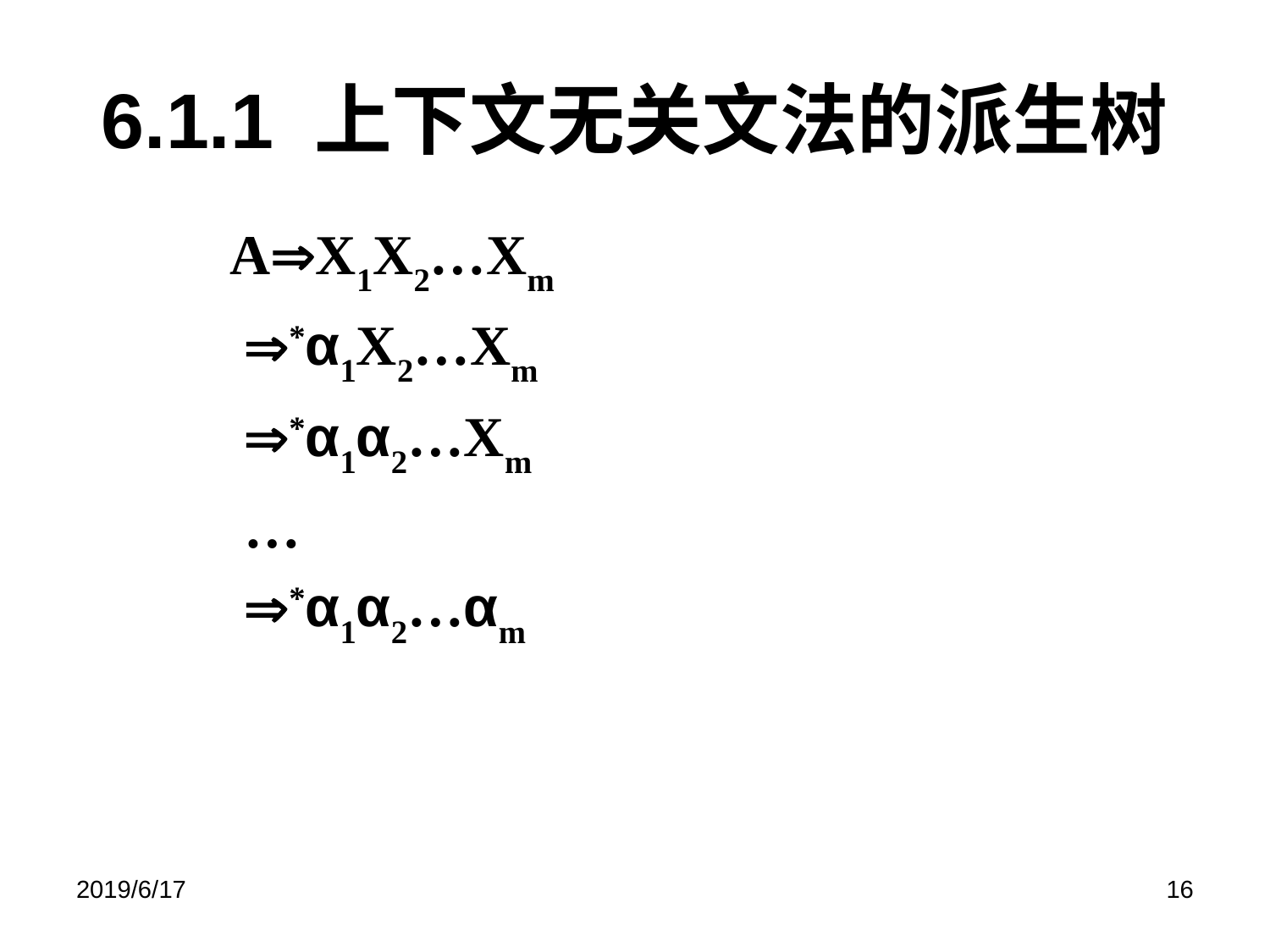

# 6.1.1 上下文无关文法的派生树
	A⇒X1X2…Xm
	 ⇒*α1X2…Xm
	 ⇒*α1α2…Xm
	 …
	 ⇒*α1α2…αm
2019/6/17
16